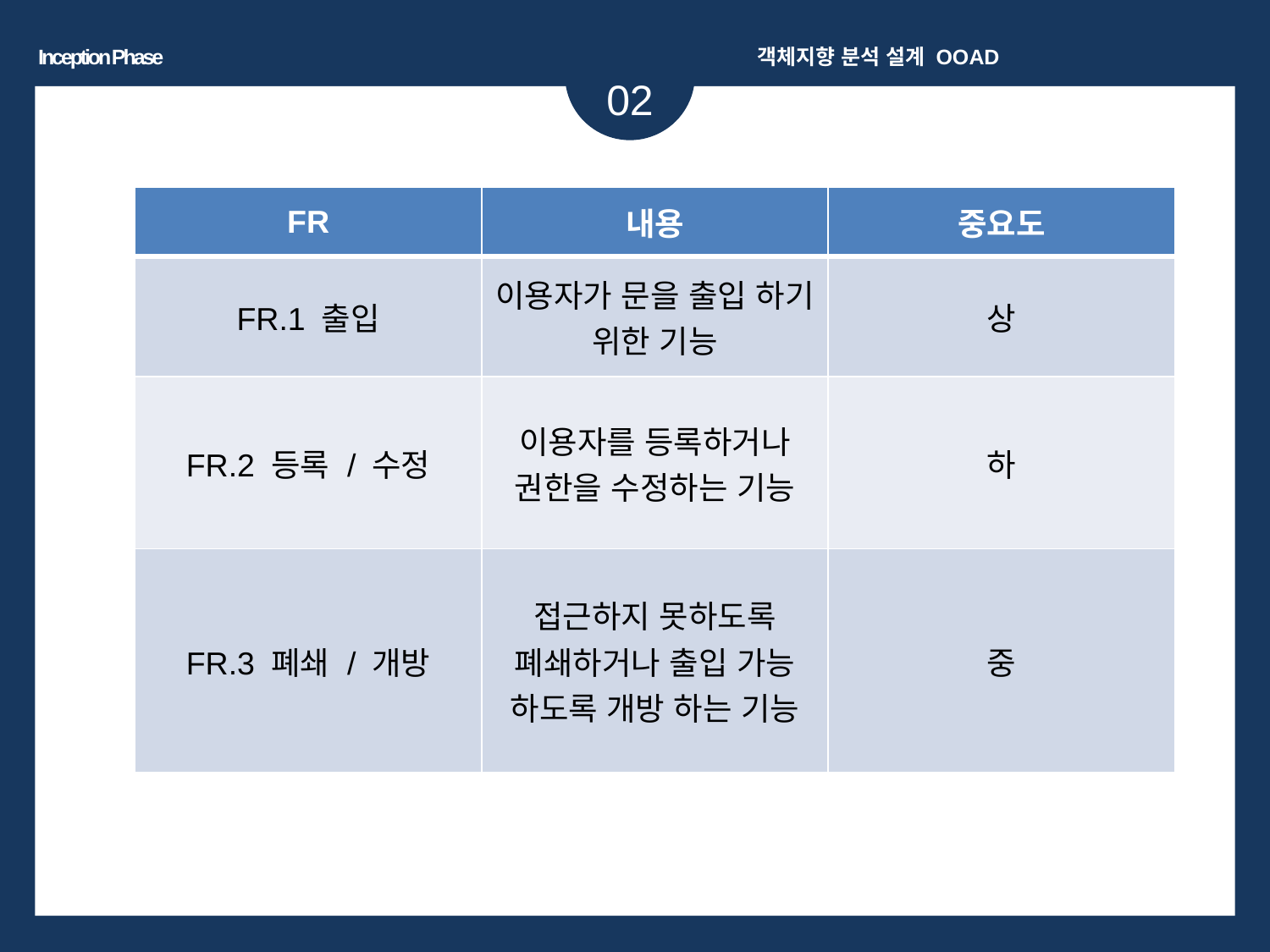

Inception Phase
객체지향 분석 설계 OOAD
01
02

| FR | 내용 | 중요도 |
| --- | --- | --- |
| FR.1 출입 | 이용자가 문을 출입 하기 위한 기능 | 상 |
| FR.2 등록 / 수정 | 이용자를 등록하거나 권한을 수정하는 기능 | 하 |
| FR.3 폐쇄 / 개방 | 접근하지 못하도록 폐쇄하거나 출입 가능 하도록 개방 하는 기능 | 중 |